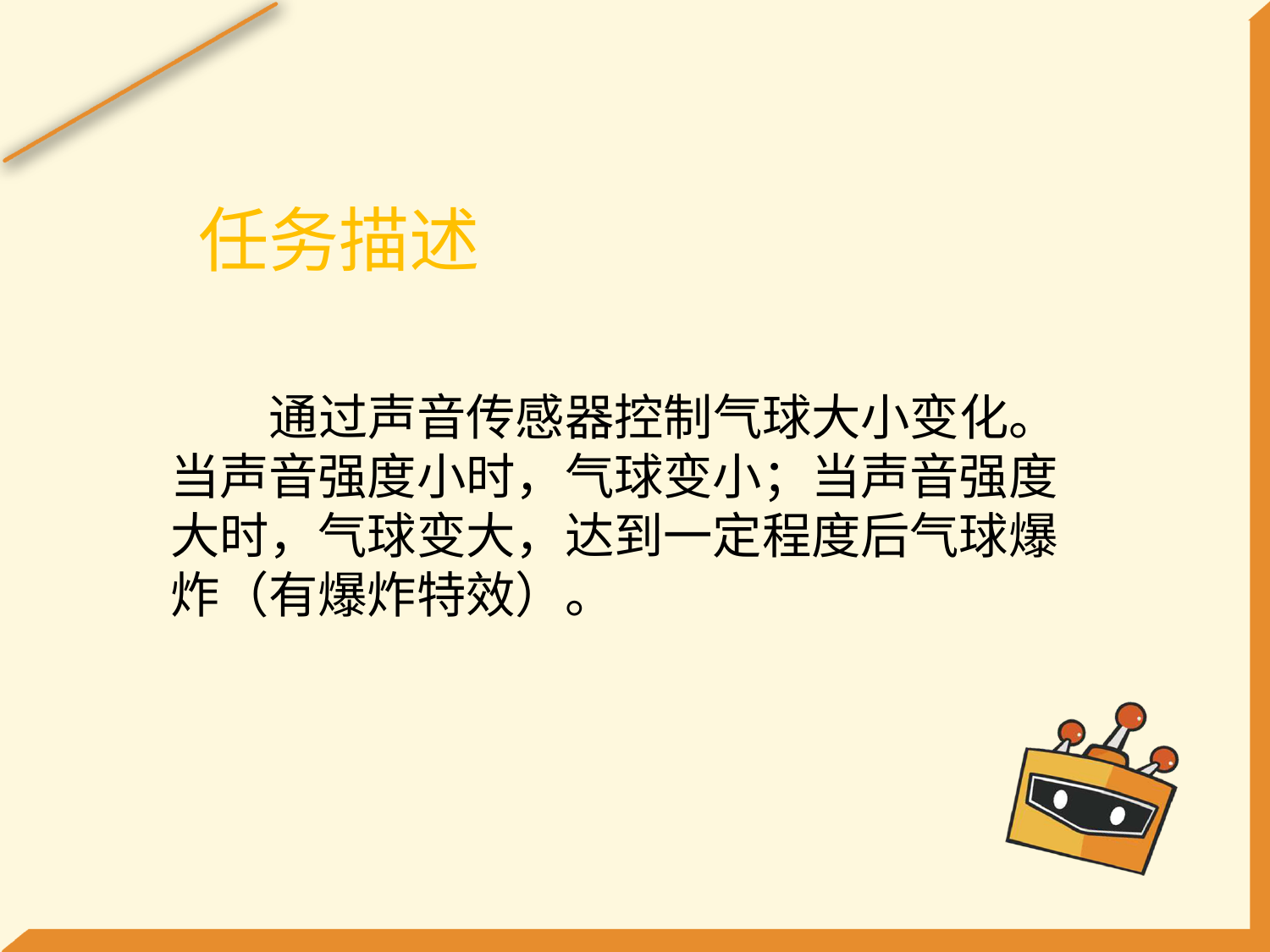

任务描述
通过声音传感器控制气球大小变化。当声音强度小时，气球变小；当声音强度大时，气球变大，达到一定程度后气球爆炸（有爆炸特效）。